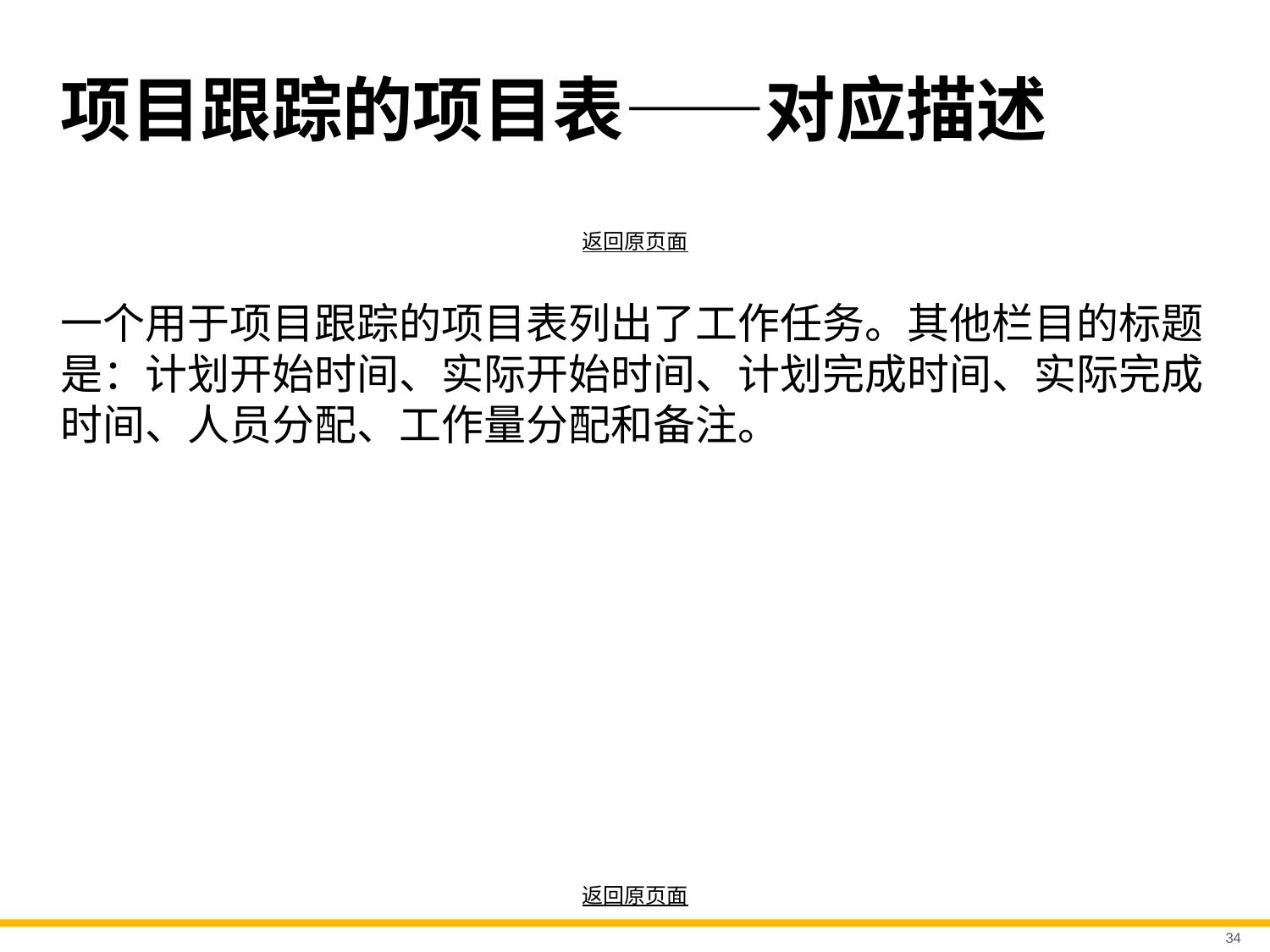

# 项目跟踪的项目表——对应描述
返回原页面
一个用于项目跟踪的项目表列出了工作任务。其他栏目的标题是：计划开始时间、实际开始时间、计划完成时间、实际完成时间、人员分配、工作量分配和备注。
返回原页面
34